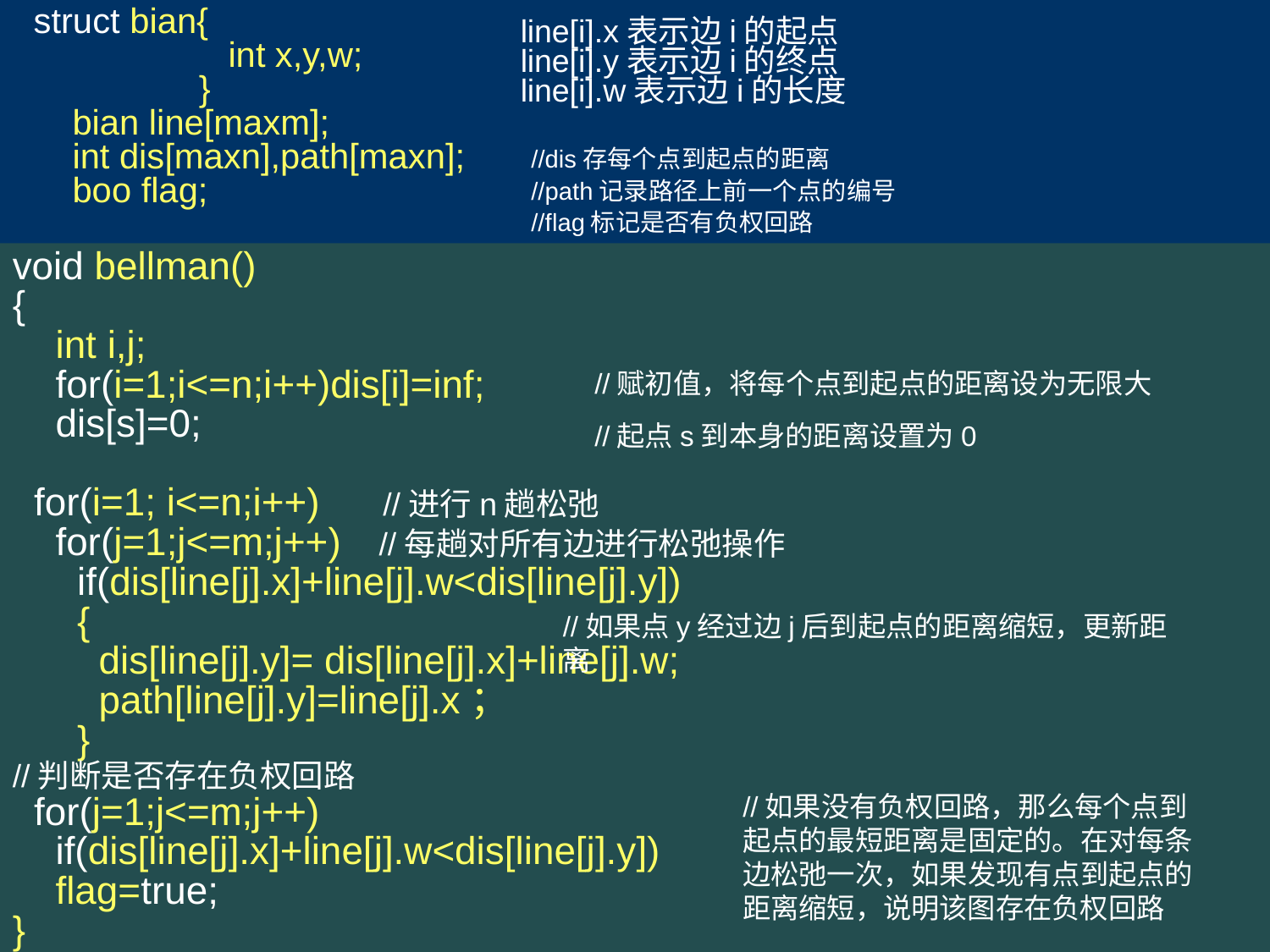

struct bian{
                    int x,y,w;
                 }
    bian line[maxm];
    int dis[maxn],path[maxn];
    boo flag;

line[i].x表示边i的起点
line[i].y表示边i的终点
line[i].w表示边i的长度
//dis存每个点到起点的距离
//path记录路径上前一个点的编号
//flag标记是否有负权回路
void bellman()
{
    int i,j;
    for(i=1;i<=n;i++)dis[i]=inf;
    dis[s]=0;
  for(i=1; i<=n;i++)      //进行n趟松弛
    for(j=1;j<=m;j++)    //每趟对所有边进行松弛操作
      if(dis[line[j].x]+line[j].w<dis[line[j].y])
      {
        dis[line[j].y]= dis[line[j].x]+line[j].w;
        path[line[j].y]=line[j].x；
      }
//判断是否存在负权回路
  for(j=1;j<=m;j++)
    if(dis[line[j].x]+line[j].w<dis[line[j].y])
    flag=true;
}
//赋初值，将每个点到起点的距离设为无限大
//起点s到本身的距离设置为0
//如果点y经过边j后到起点的距离缩短，更新距离
//如果没有负权回路，那么每个点到起点的最短距离是固定的。在对每条边松弛一次，如果发现有点到起点的距离缩短，说明该图存在负权回路